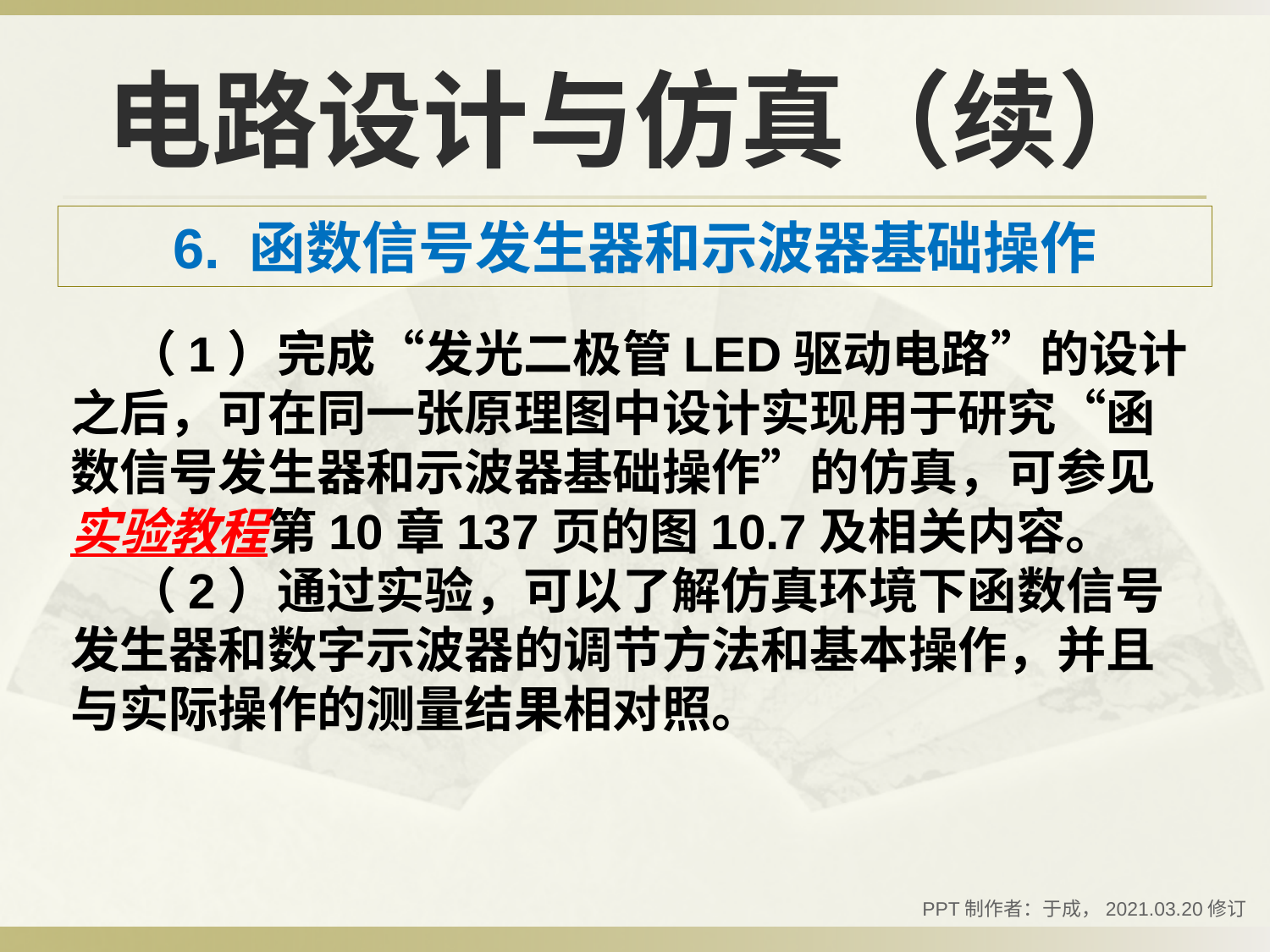

# 电路设计与仿真（续）
6. 函数信号发生器和示波器基础操作
    （1）完成“发光二极管LED驱动电路”的设计之后，可在同一张原理图中设计实现用于研究“函数信号发生器和示波器基础操作”的仿真，可参见实验教程第10章137页的图10.7及相关内容。
    （2）通过实验，可以了解仿真环境下函数信号发生器和数字示波器的调节方法和基本操作，并且与实际操作的测量结果相对照。
PPT制作者：于成，2021.03.20修订